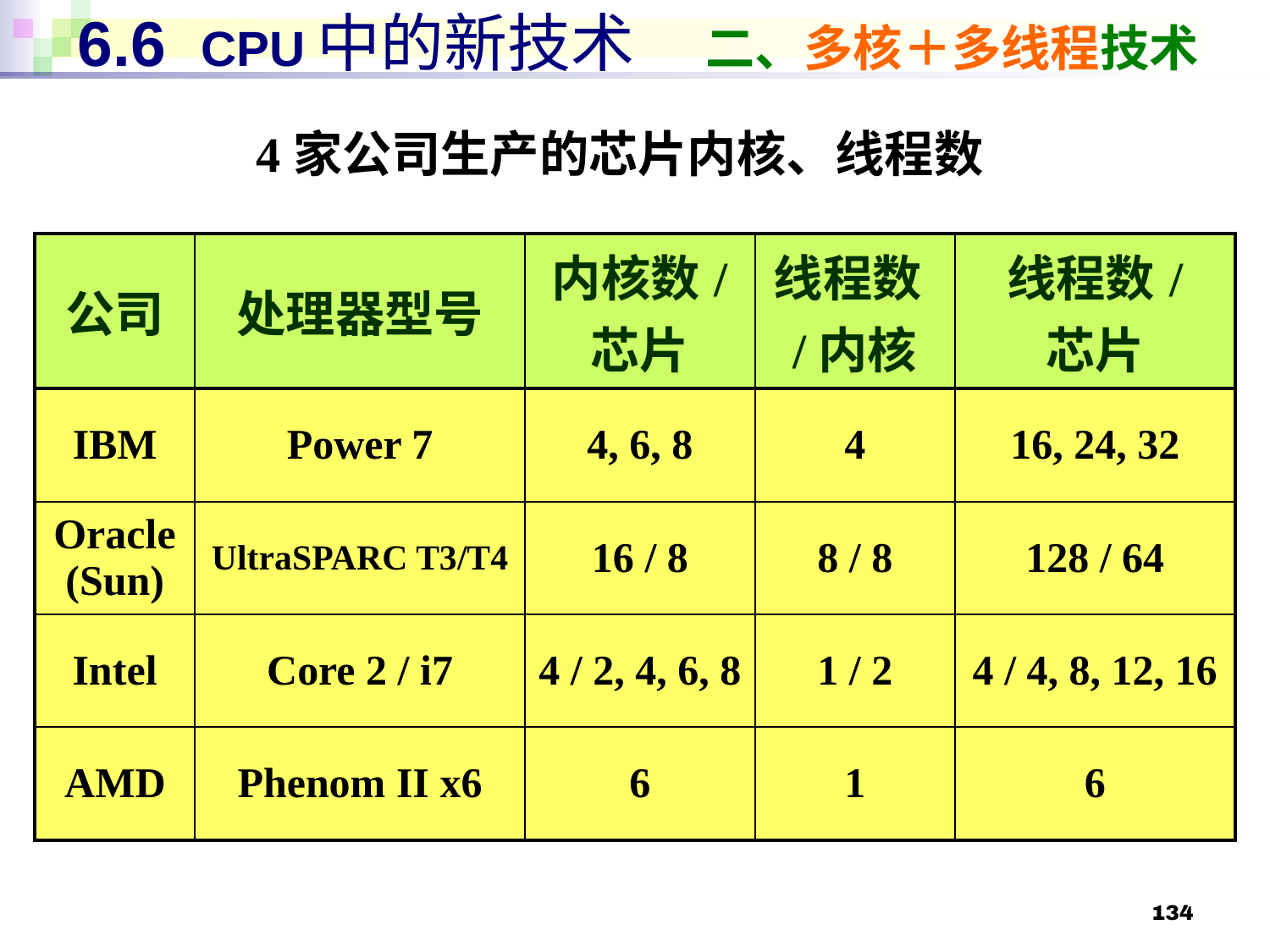

# 6.6  CPU中的新技术     二、多核＋多线程技术
4家公司生产的芯片内核、线程数
| 公司 | 处理器型号 | 内核数/ 芯片 | 线程数/内核 | 线程数/ 芯片 |
| --- | --- | --- | --- | --- |
| IBM | Power 7 | 4, 6, 8 | 4 | 16, 24, 32 |
| Oracle (Sun) | UltraSPARC T3/T4 | 16 / 8 | 8 / 8 | 128 / 64 |
| Intel | Core 2 / i7 | 4 / 2, 4, 6, 8 | 1 / 2 | 4 / 4, 8, 12, 16 |
| AMD | Phenom II x6 | 6 | 1 | 6 |
134